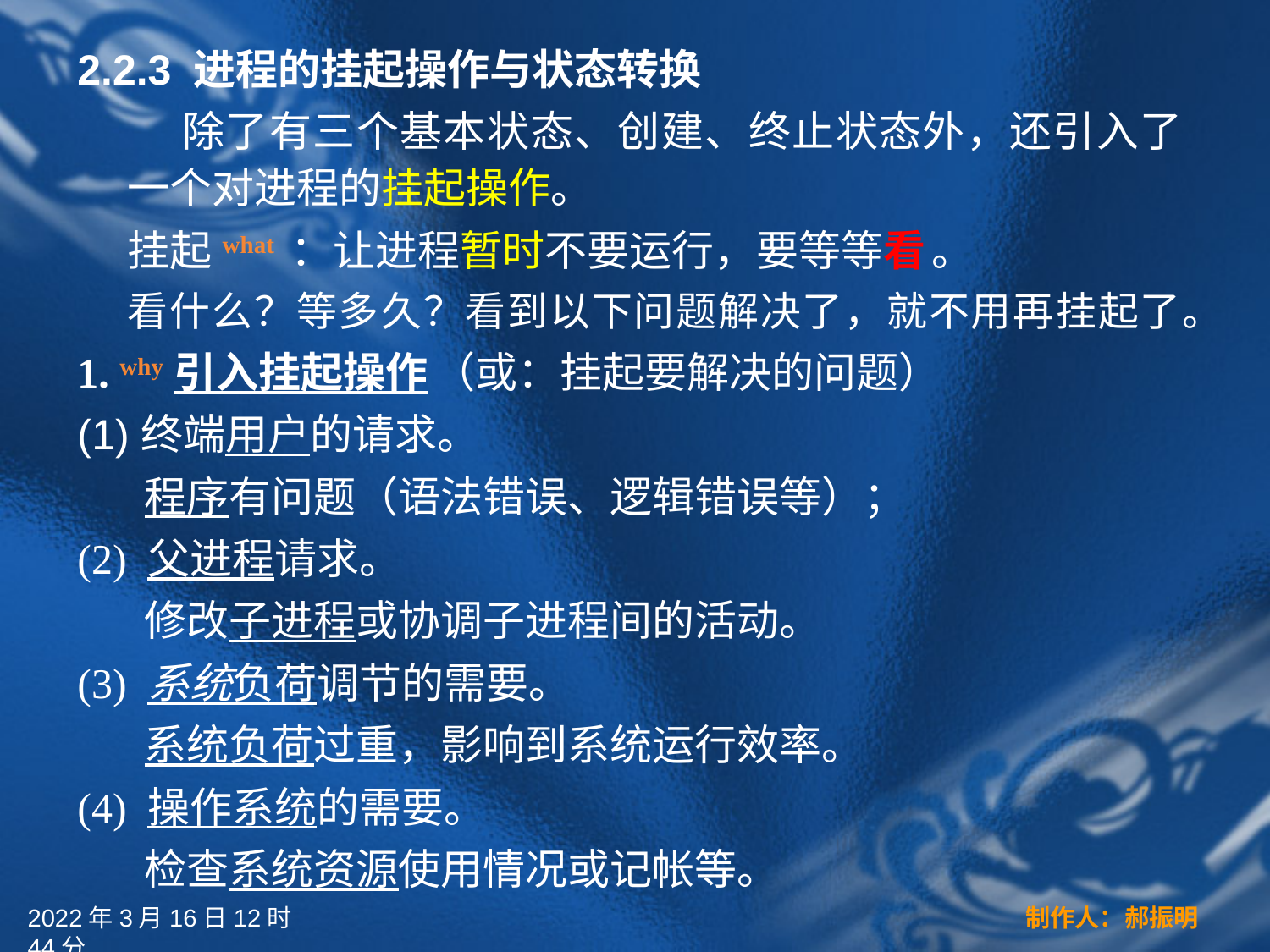

2.2.3 进程的挂起操作与状态转换
    除了有三个基本状态、创建、终止状态外，还引入了一个对进程的挂起操作。
挂起what ：让进程暂时不要运行，要等等看 。
看什么？等多久？看到以下问题解决了，就不用再挂起了。
1. why引入挂起操作 （或：挂起要解决的问题）
终端用户的请求。
      程序有问题（语法错误、逻辑错误等）；
(2) 父进程请求。
      修改子进程或协调子进程间的活动。
(3) 系统负荷调节的需要。
      系统负荷过重，影响到系统运行效率。
(4) 操作系统的需要。
      检查系统资源使用情况或记帐等。
2022年3月16日12时44分
制作人：郝振明